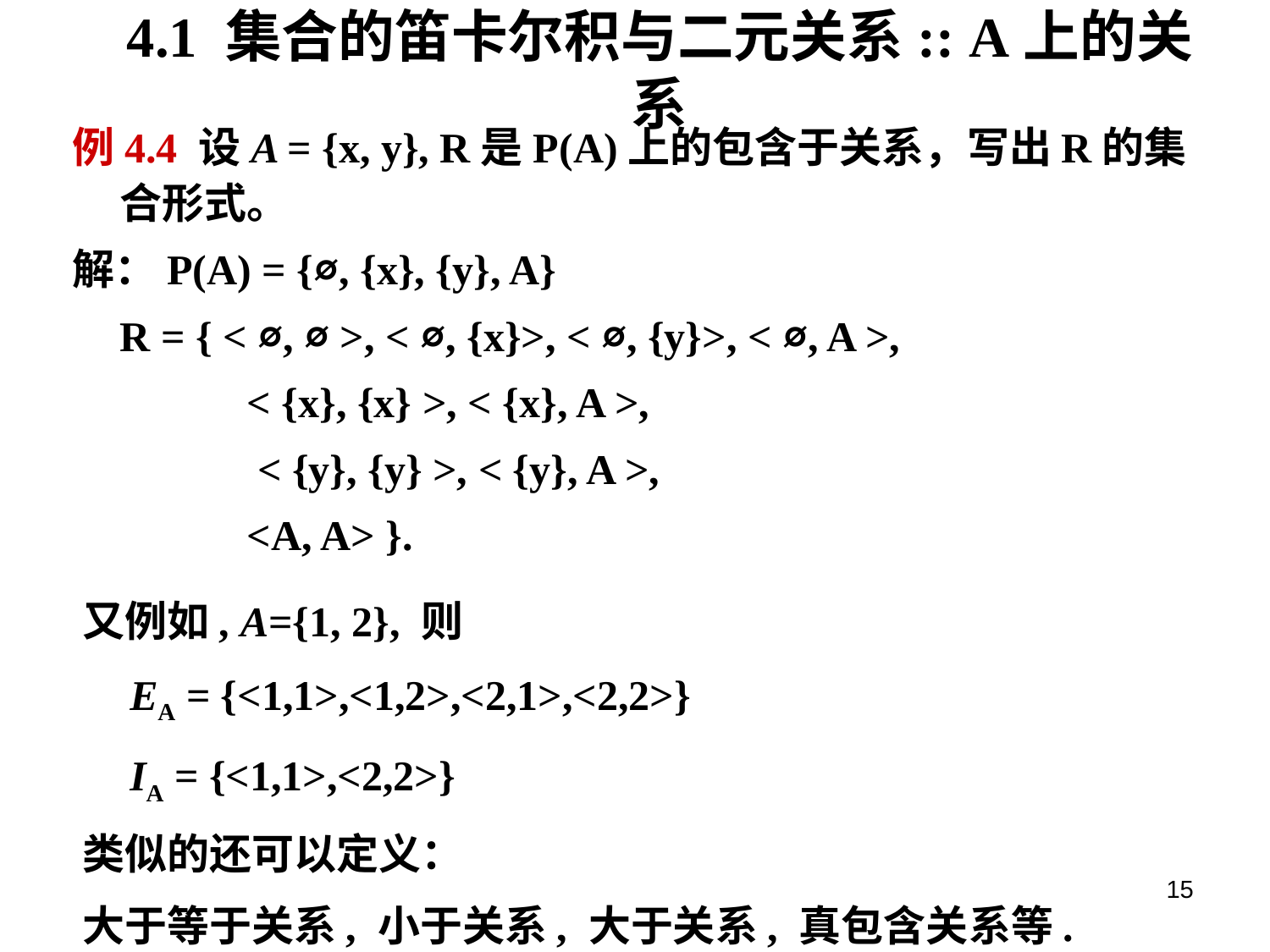

# 4.1 集合的笛卡尔积与二元关系:: A上的关系
例4.4 设A = {x, y}, R是P(A)上的包含于关系，写出R的集合形式。
解：P(A) = {∅, {x}, {y}, A}
	R = { < ∅, ∅ >, < ∅, {x}>, < ∅, {y}>, < ∅, A >,
		< {x}, {x} >, < {x}, A >,
		 < {y}, {y} >, < {y}, A >,
		<A, A> }.
又例如, A={1, 2}, 则
	EA = {<1,1>,<1,2>,<2,1>,<2,2>}
	IA = {<1,1>,<2,2>}
类似的还可以定义：
大于等于关系, 小于关系, 大于关系, 真包含关系等.
15